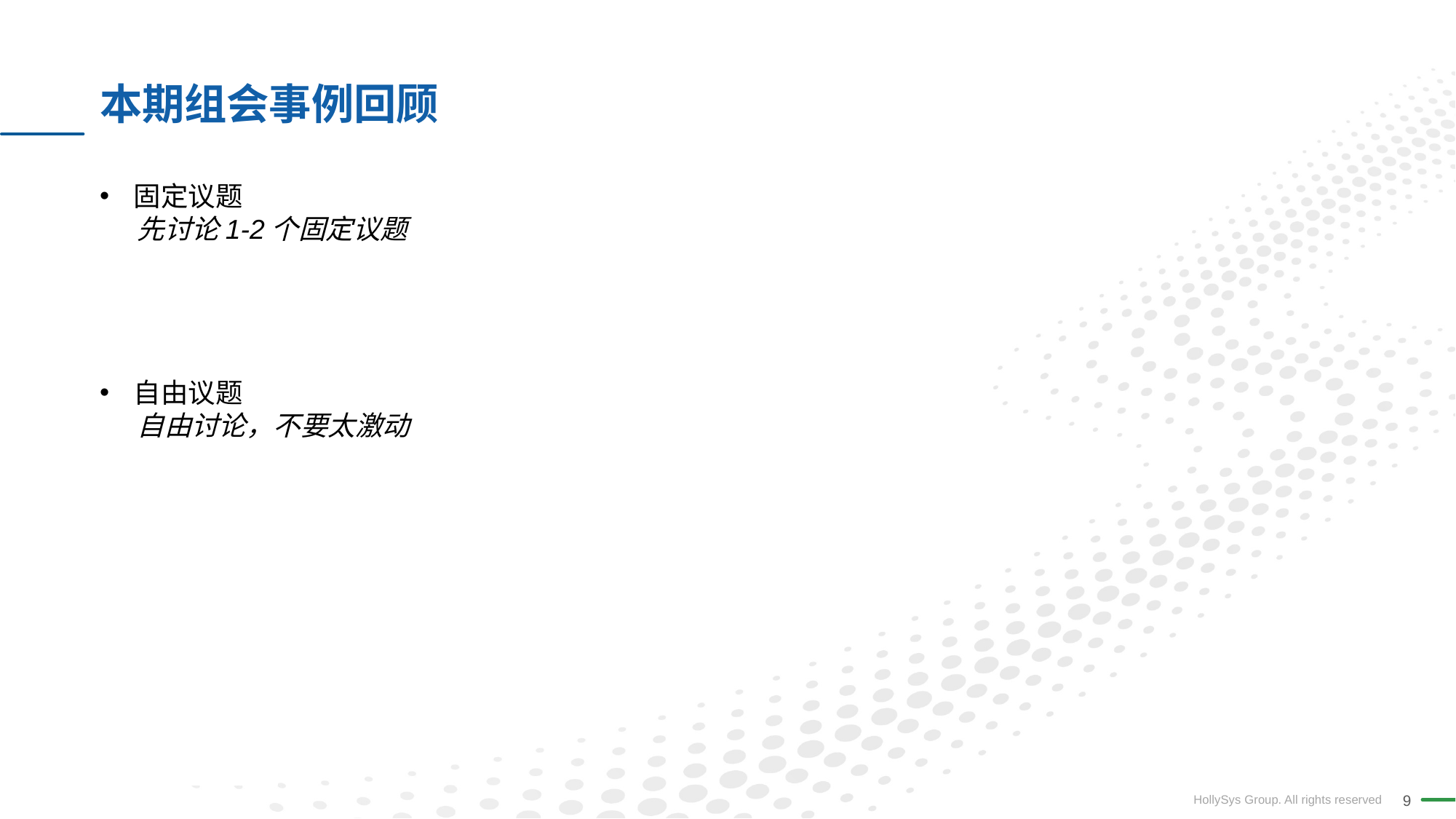

# 本期组会事例回顾

固定议题
     先讨论1-2个固定议题

自由议题
     自由讨论，不要太激动